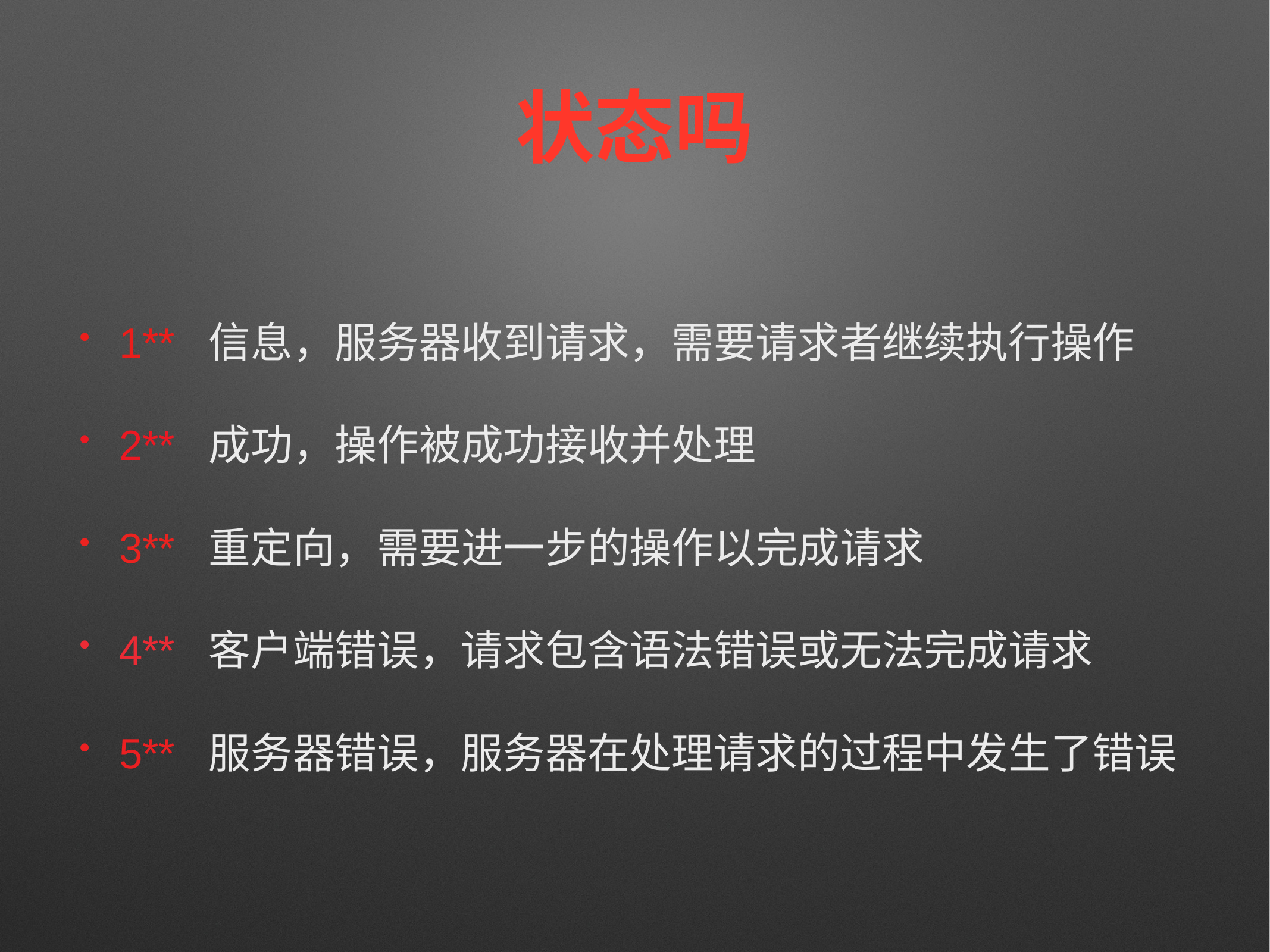

# 状态吗
1**  信息，服务器收到请求，需要请求者继续执行操作
2**  成功，操作被成功接收并处理
3**  重定向，需要进一步的操作以完成请求
4**  客户端错误，请求包含语法错误或无法完成请求
5**  服务器错误，服务器在处理请求的过程中发生了错误